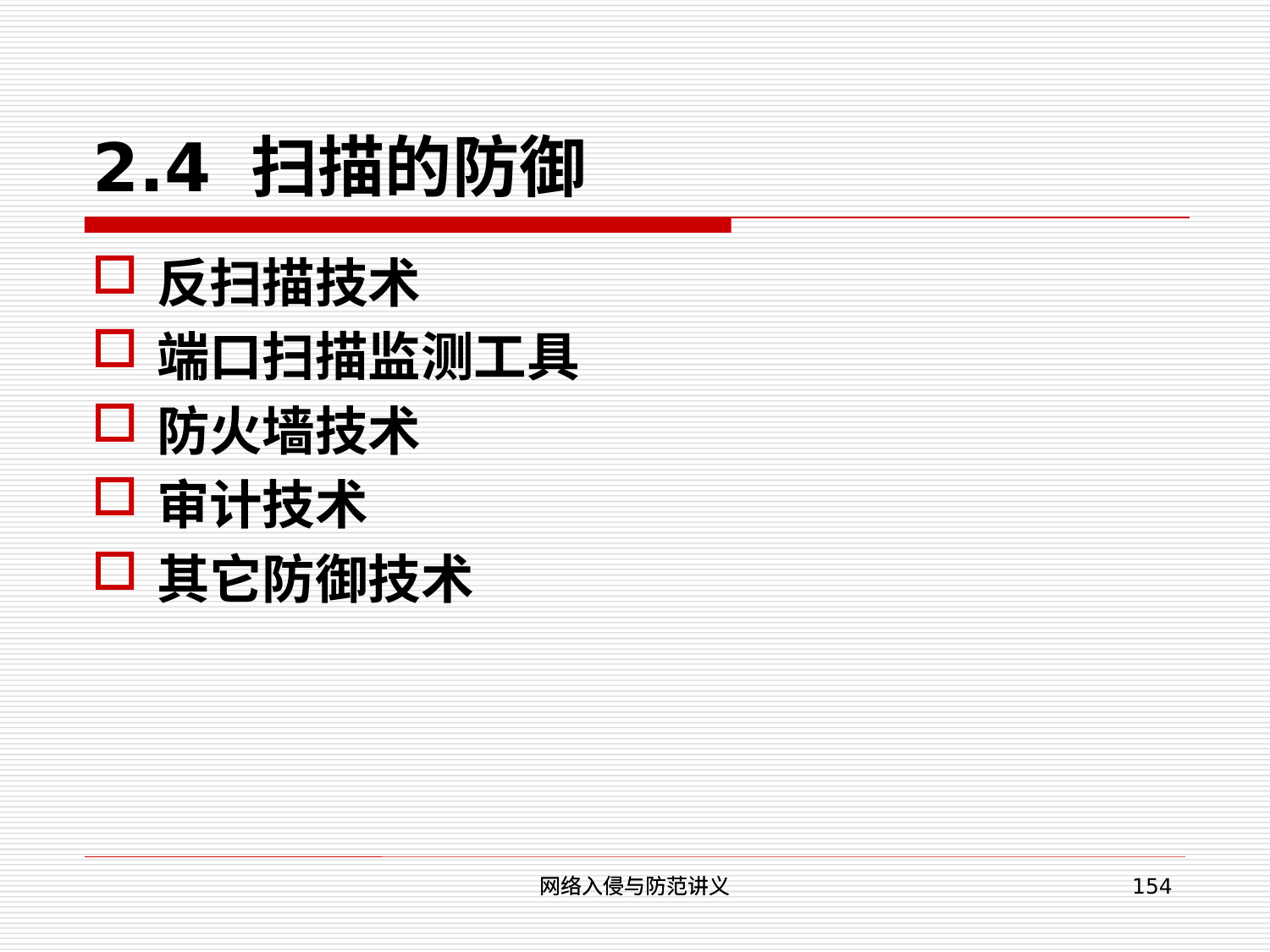

# 2.4 扫描的防御
反扫描技术
端口扫描监测工具
防火墙技术
审计技术
其它防御技术

网络入侵与防范讲义
网络入侵与防范讲义
154
154